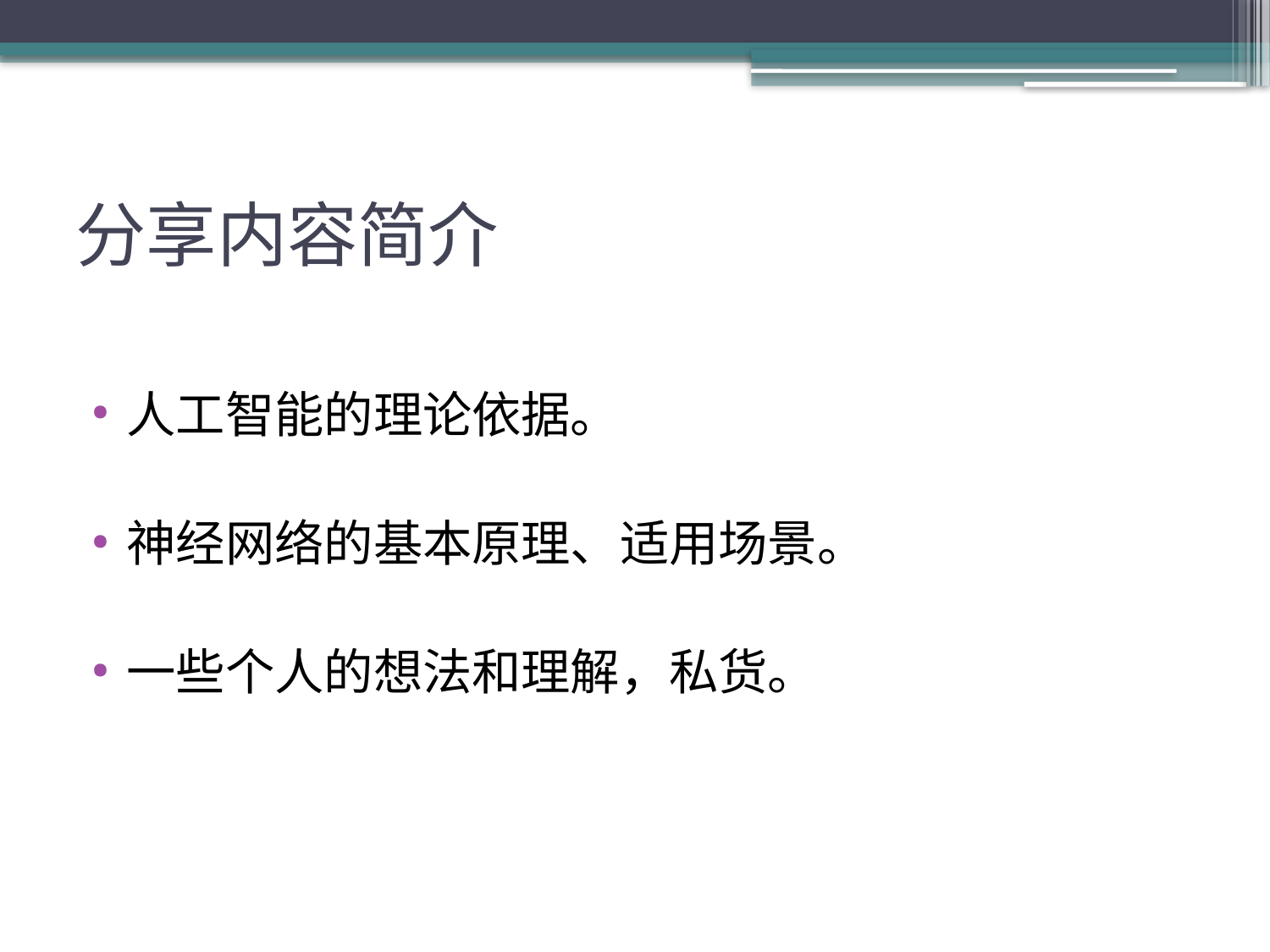

# 分享内容简介

人工智能的理论依据。

神经网络的基本原理、适用场景。

一些个人的想法和理解，私货。